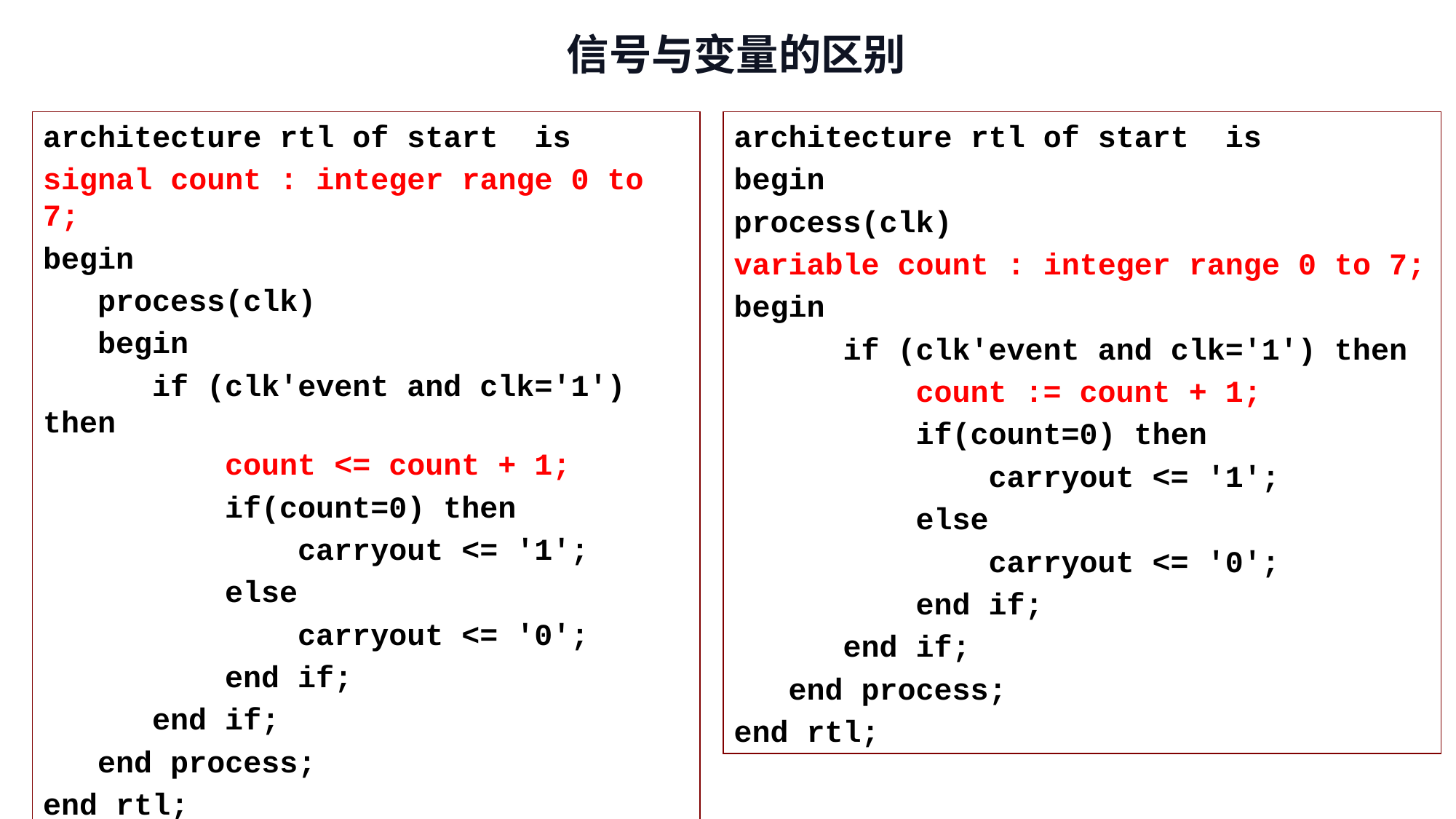

信号与变量的区别

architecture rtl of start  is
signal count : integer range 0 to 7;
begin
   process(clk)
   begin
      if (clk'event and clk='1') then
          count <= count + 1;
          if(count=0) then
              carryout <= '1';
          else
              carryout <= '0';
          end if;
      end if;
   end process;
end rtl;
architecture rtl of start  is
begin
process(clk)
variable count : integer range 0 to 7;
begin
      if (clk'event and clk='1') then
          count := count + 1;
          if(count=0) then
              carryout <= '1';
          else
              carryout <= '0';
          end if;
      end if;
   end process;
end rtl;